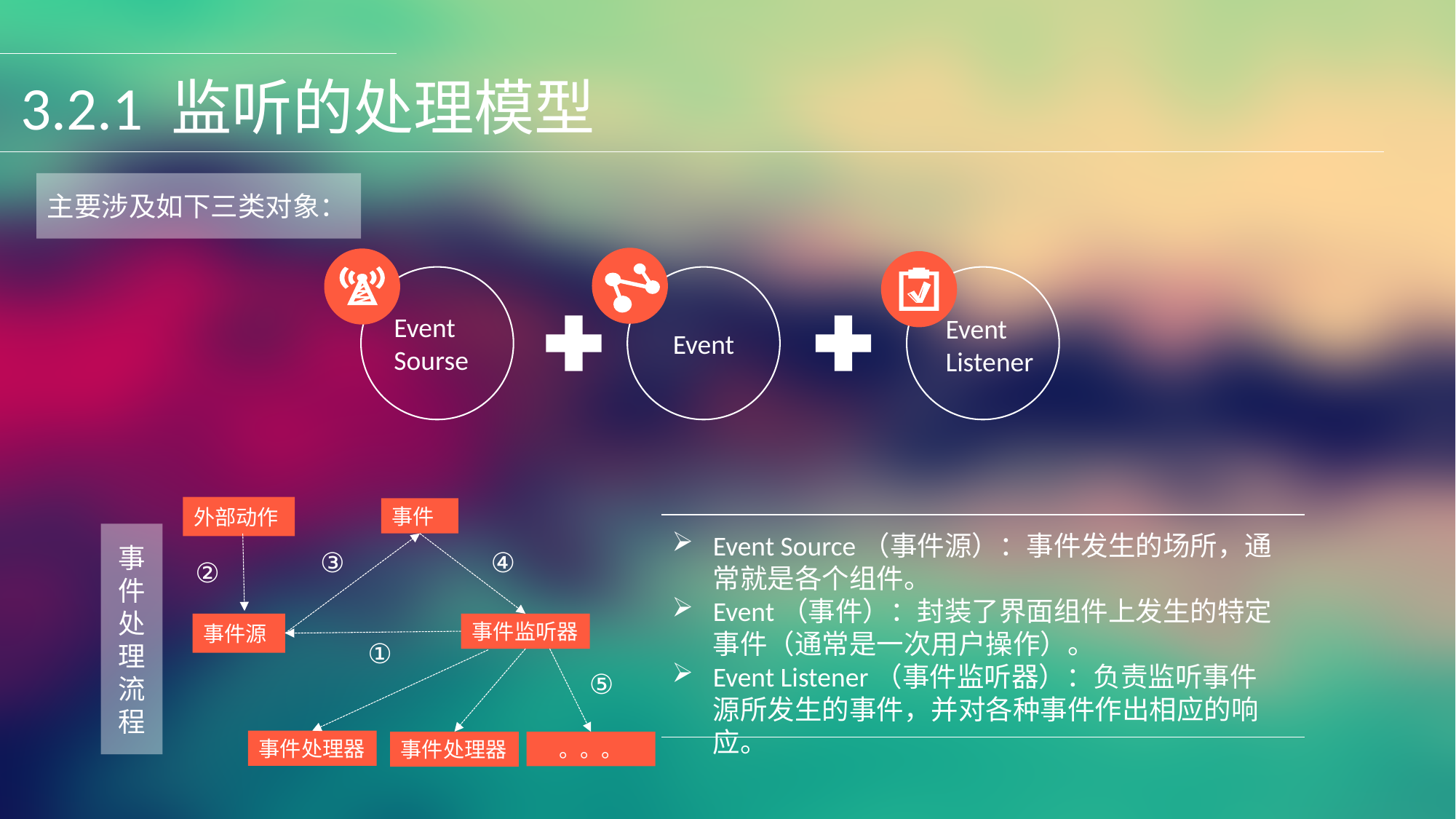

3.2.1 监听的处理模型
主要涉及如下三类对象：

Event
Sourse
Event

Event
Listener
外部动作
事件
Event Source（事件源）：事件发生的场所，通常就是各个组件。
Event（事件）：封装了界面组件上发生的特定事件（通常是一次用户操作）。
Event Listener（事件监听器）：负责监听事件源所发生的事件，并对各种事件作出相应的响应。
事件处理流程
③
④
②
事件源
事件监听器
①
⑤
事件处理器
事件处理器
。。。